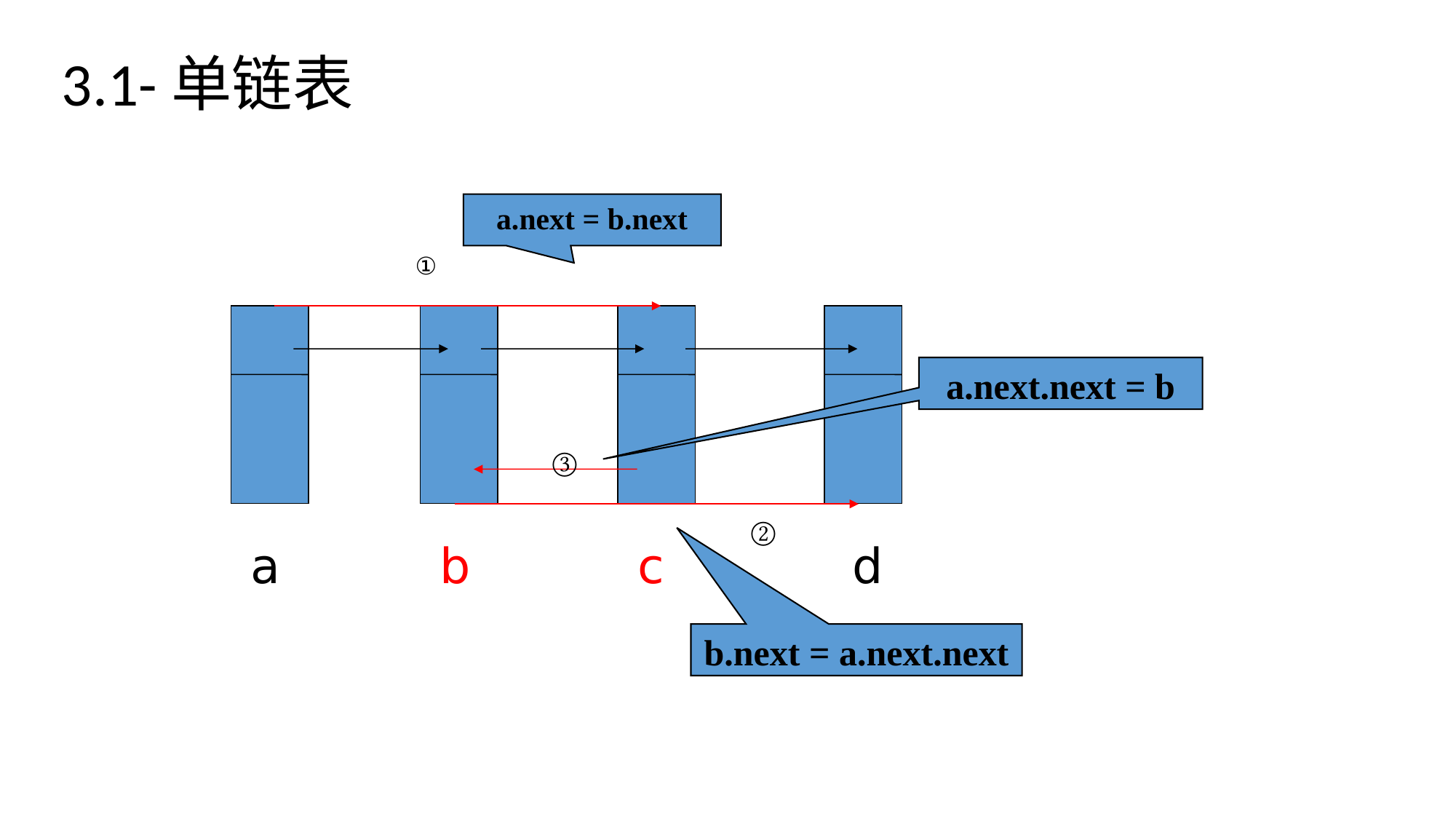

# 3.1-单链表

a.next = b.next
①

a
b
c
d
a.next.next = b
③

b.next = a.next.next
②